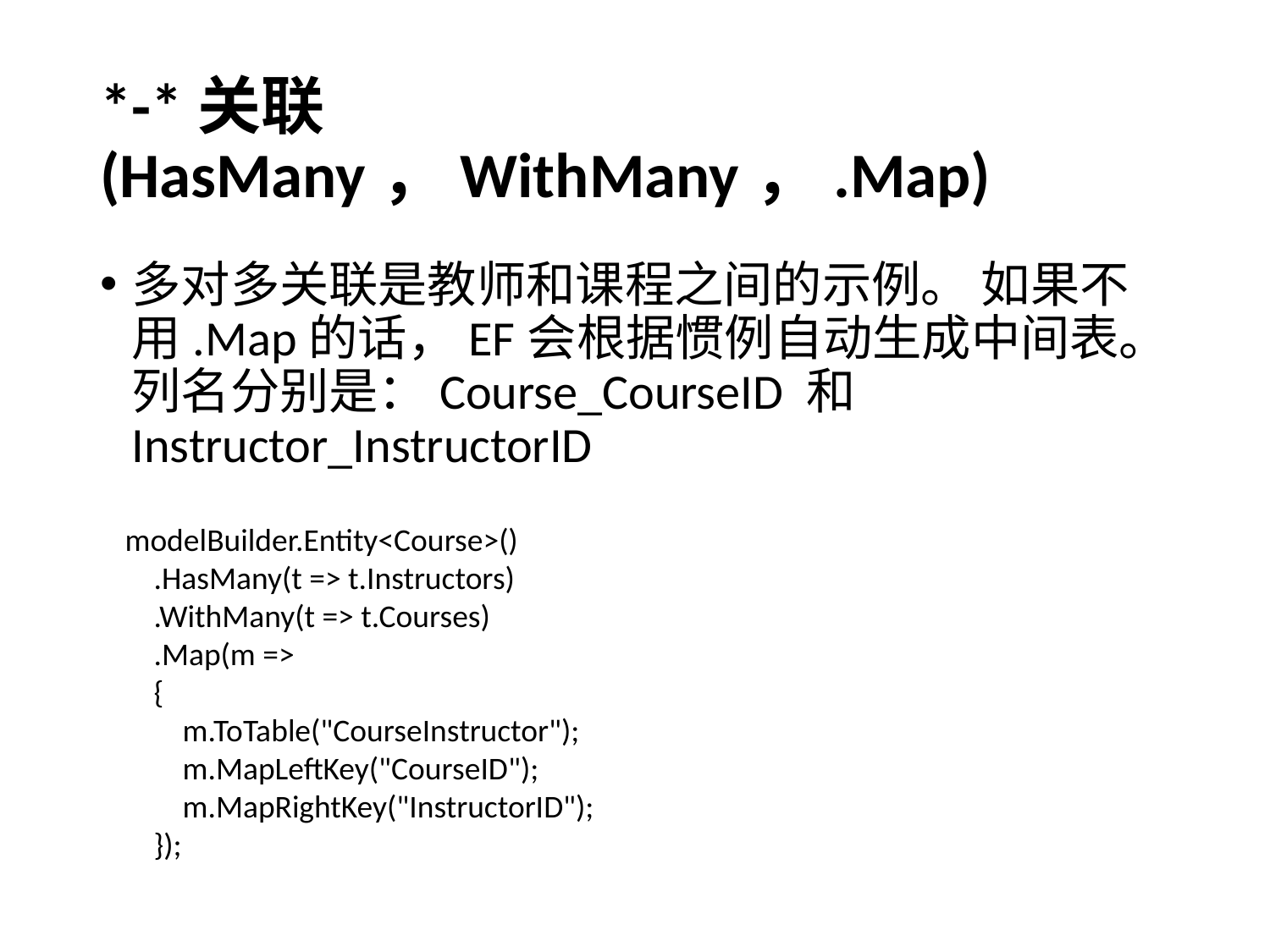

# *-*关联(HasMany，WithMany，.Map)
多对多关联是教师和课程之间的示例。 如果不用.Map的话，EF会根据惯例自动生成中间表。列名分别是：Course_CourseID 和 Instructor_InstructorID
modelBuilder.Entity<Course>()
    .HasMany(t => t.Instructors)
    .WithMany(t => t.Courses)
    .Map(m =>
    {
        m.ToTable("CourseInstructor");
        m.MapLeftKey("CourseID");
        m.MapRightKey("InstructorID");
    });